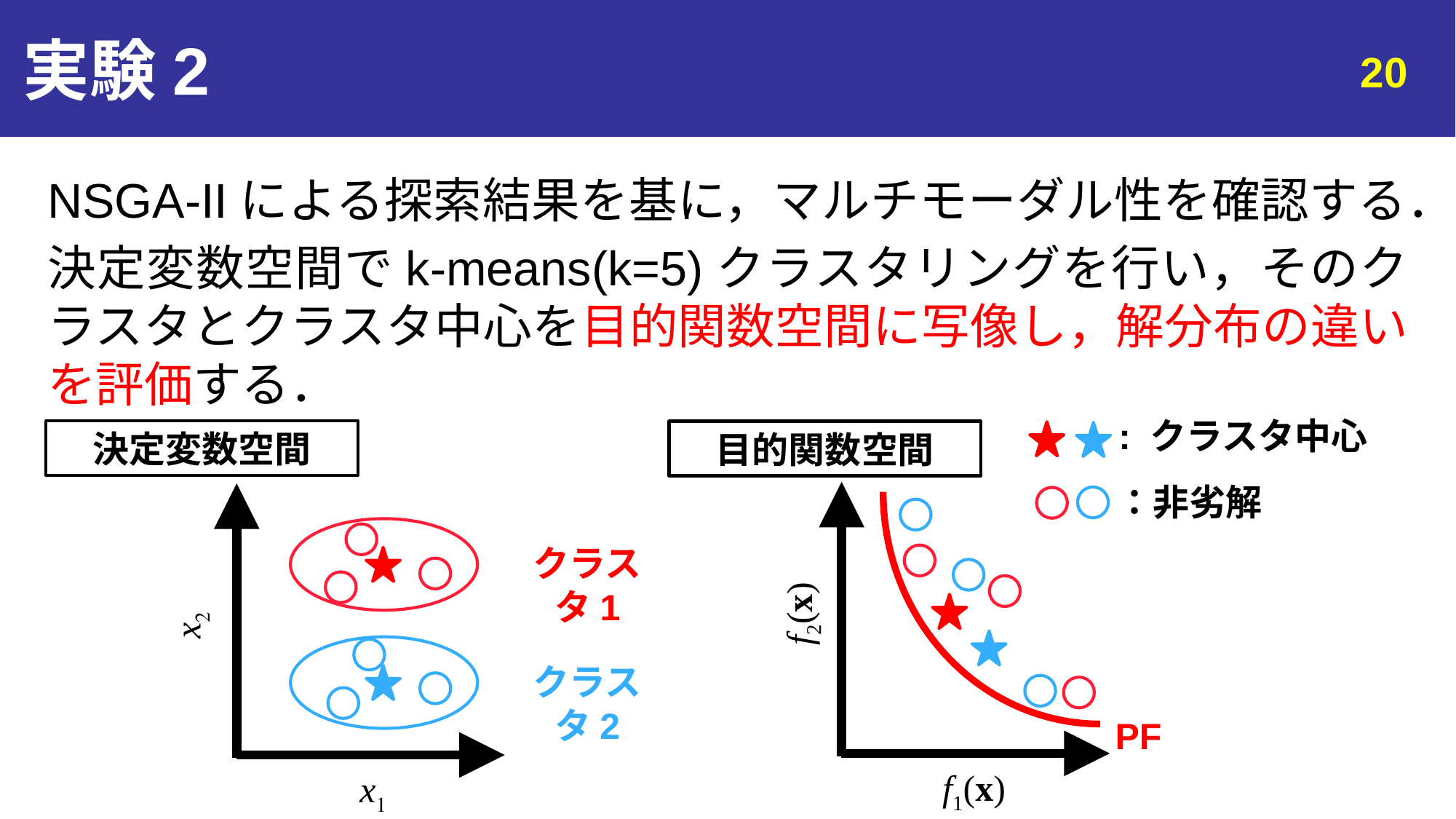

# 実験2
20
NSGA-IIによる探索結果を基に，マルチモーダル性を確認する．
決定変数空間でk-means(k=5)クラスタリングを行い，そのクラスタとクラスタ中心を目的関数空間に写像し，解分布の違いを評価する．

: クラスタ中心

：非劣解

決定変数空間
目的関数空間

クラスタ1

f2(x)

x2

クラスタ2

PF
f1(x)
x1